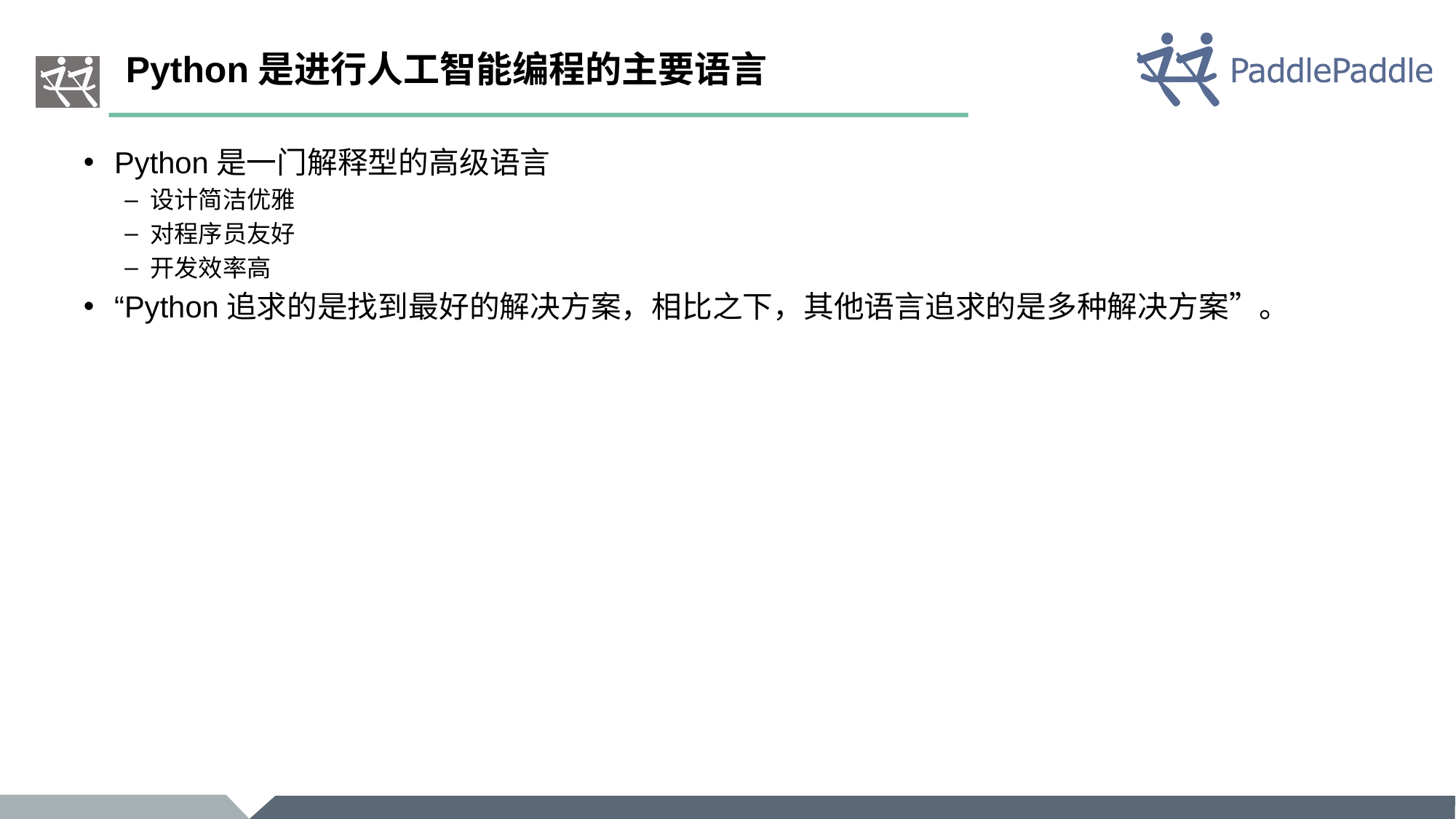

# Python是进行人工智能编程的主要语言
Python是一门解释型的高级语言
设计简洁优雅
对程序员友好
开发效率高
“Python追求的是找到最好的解决方案，相比之下，其他语言追求的是多种解决方案”。